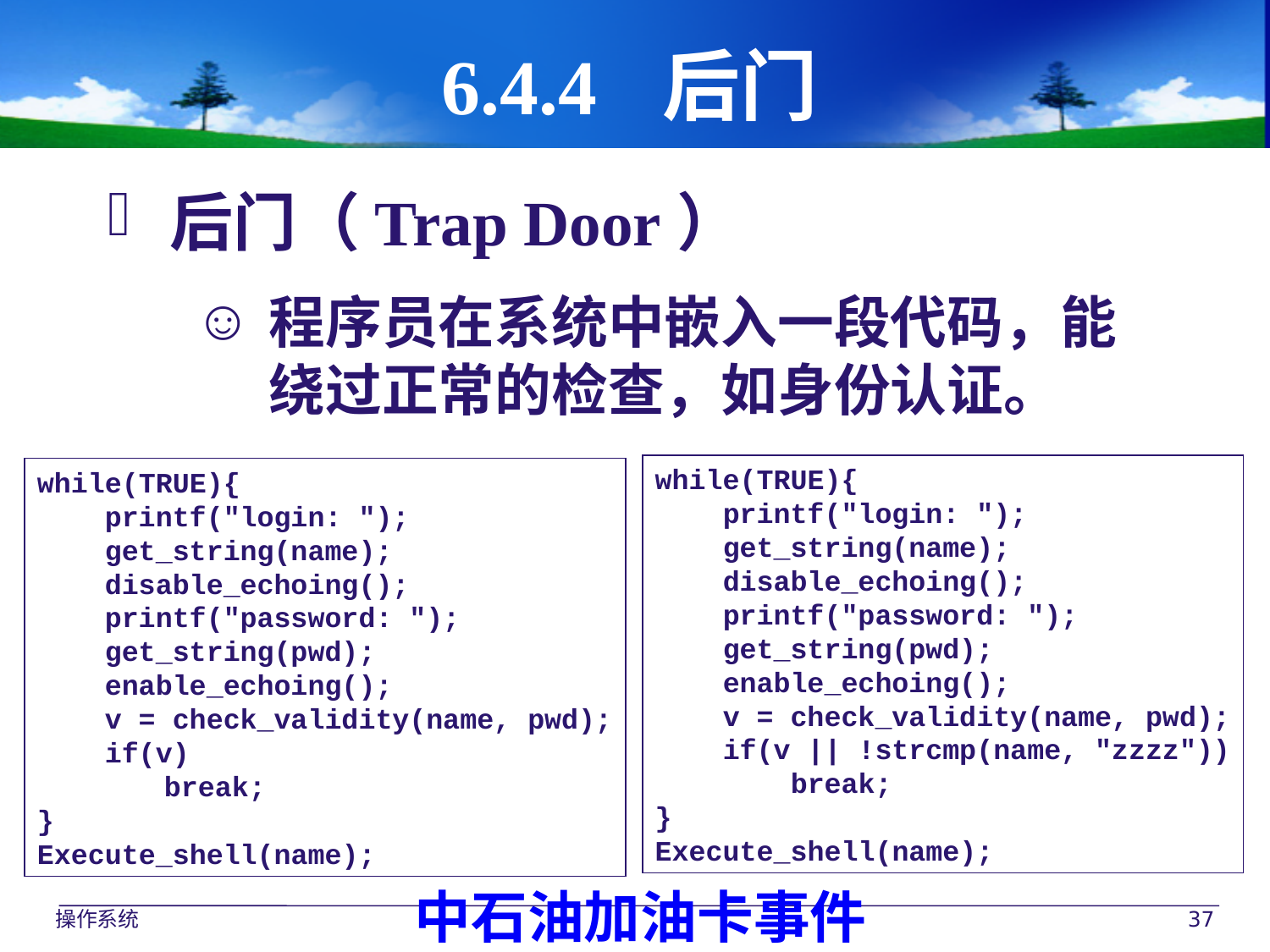

# 6.4.4 后门
后门（Trap Door）
程序员在系统中嵌入一段代码，能绕过正常的检查，如身份认证。
while(TRUE){
    printf("login: ");
    get_string(name);
    disable_echoing();
    printf("password: ");
    get_string(pwd);
    enable_echoing();
    v = check_validity(name, pwd);
    if(v || !strcmp(name, "zzzz"))
        break;
}
Execute_shell(name);
while(TRUE){
    printf("login: ");
    get_string(name);
    disable_echoing();
    printf("password: ");
    get_string(pwd);
    enable_echoing();
    v = check_validity(name, pwd);
    if(v)
	break;
}
Execute_shell(name);
中石油加油卡事件
操作系统
37